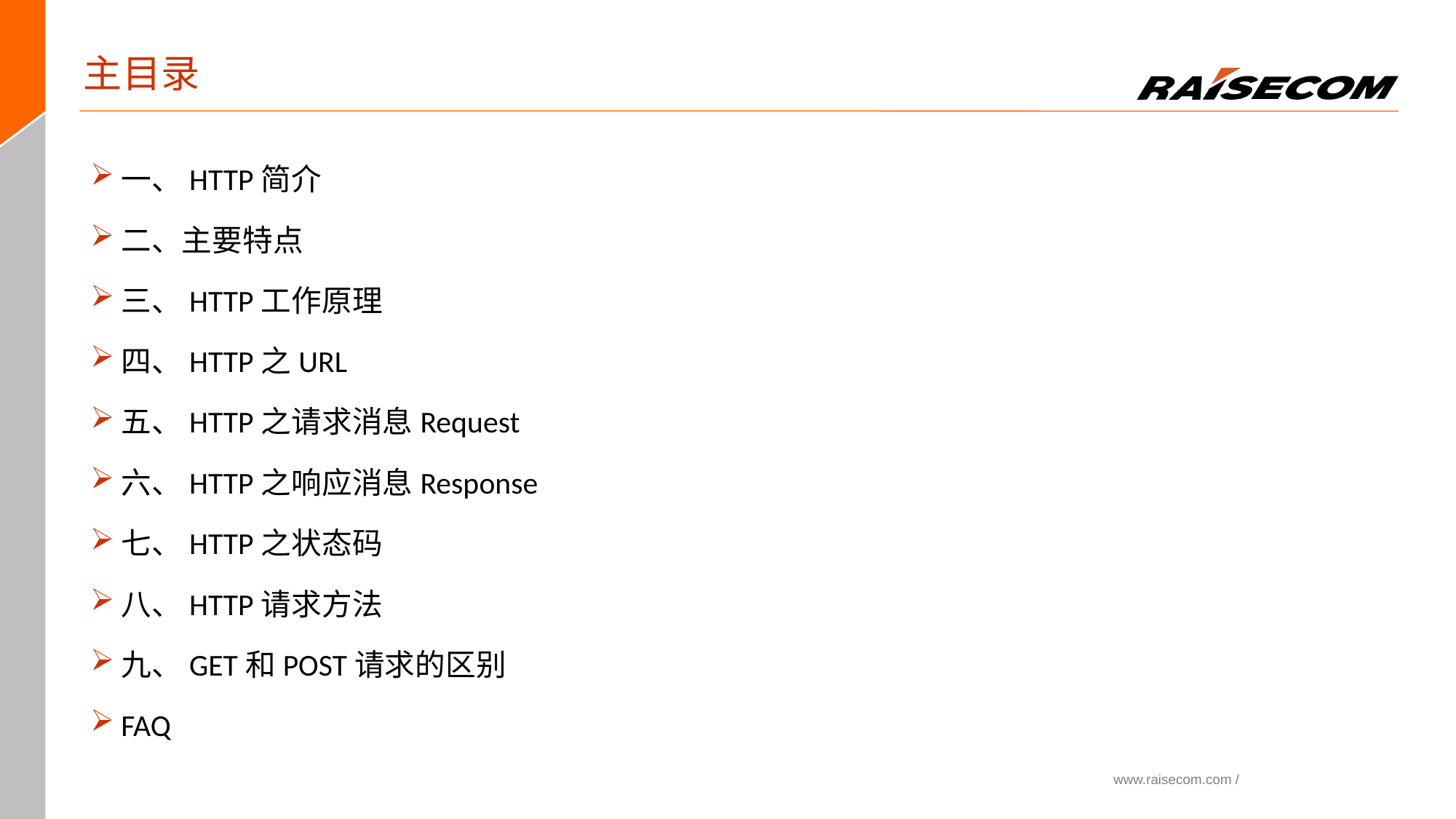

# 主目录
一、HTTP简介
二、主要特点
三、HTTP工作原理
四、HTTP之URL
五、HTTP之请求消息Request
六、HTTP之响应消息Response
七、HTTP之状态码
八、HTTP请求方法
九、GET和POST请求的区别
FAQ